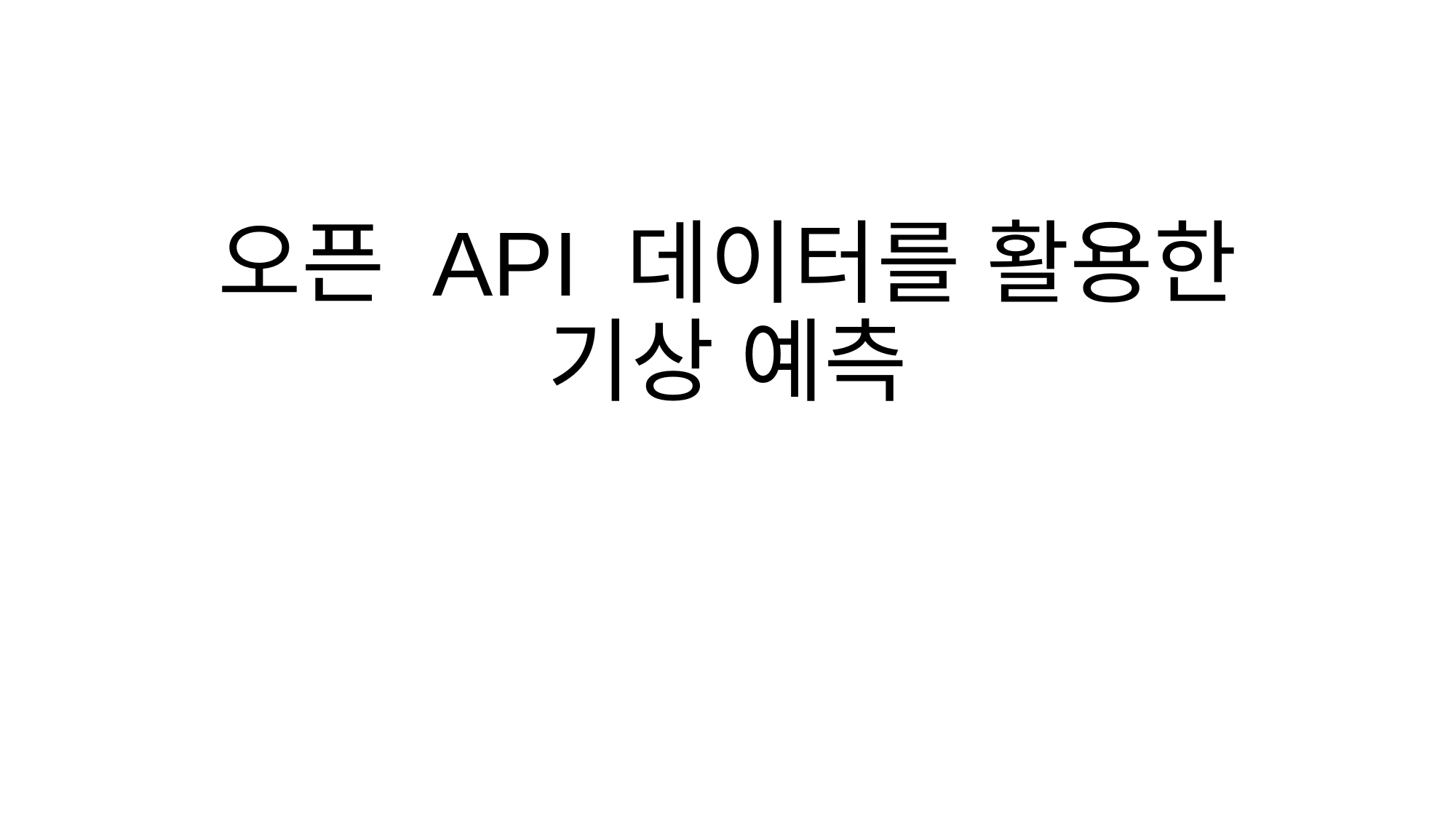

# 오픈 API 데이터를 활용한 기상 예측